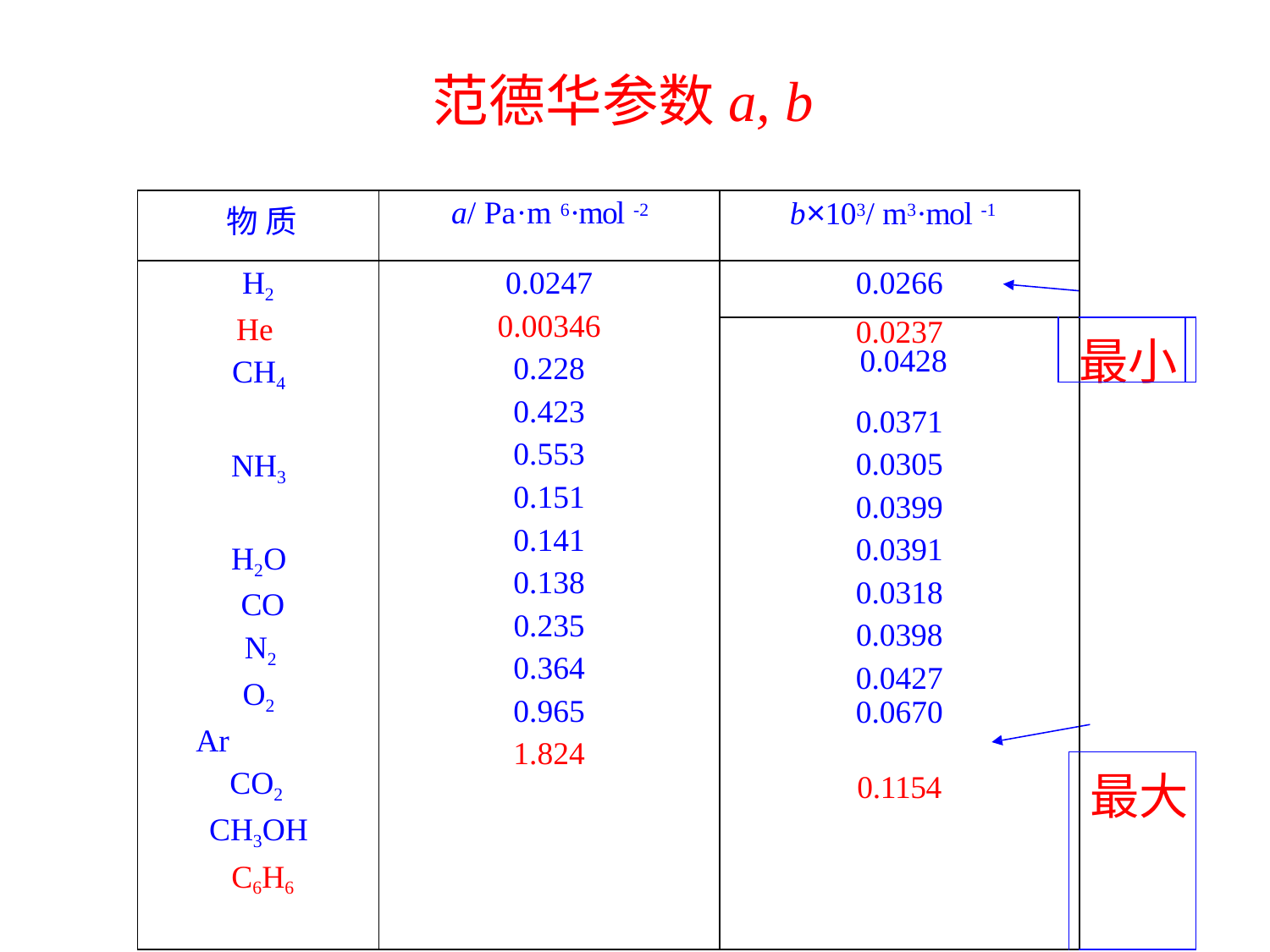

# 范德华参数a, b
| 物 质 | a/ Pa·m 6·mol -2 | b×103/ m3·mol -1 |  |  |  |  |
| --- | --- | --- | --- | --- | --- | --- |
| H2 He CH4 NH3 H2O CO N2 O2 Ar CO2 CH3OH C6H6 | 0.0247 0.00346 0.228 0.423 0.553 0.151 0.141 0.138 0.235 0.364 0.965 1.824 | 0.0266 |  |  |  |  |
|  |  | 0.0237 0.0428 |  |  | 最小 |  |
|  |  | 0.0371 0.0305 0.0399 0.0391 0.0318 0.0398 0.0427 0.0670 |  |  |  |  |
|  |  | 0.1154 |  |  | 最大 |  |